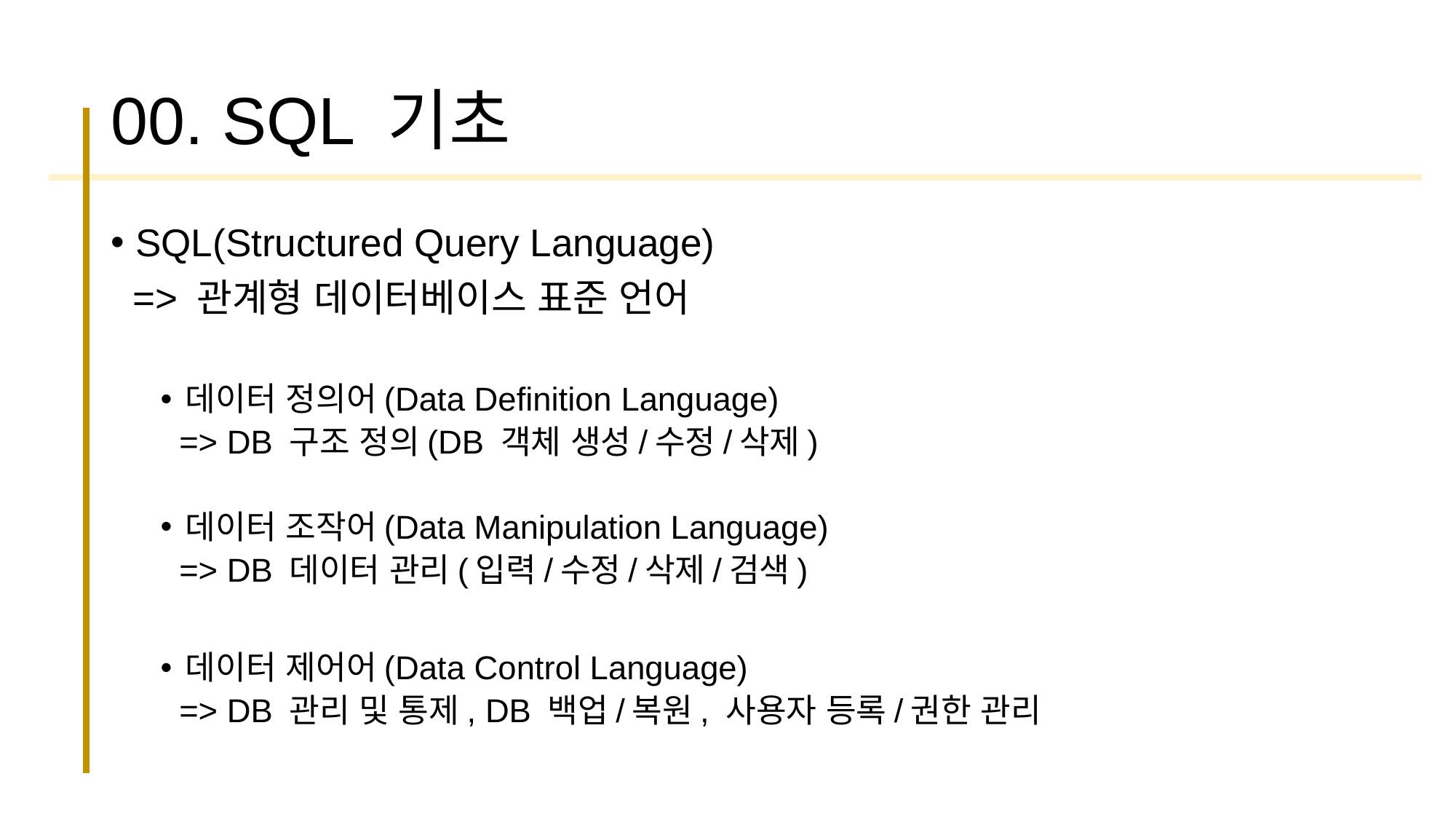

# 00. SQL 기초
SQL(Structured Query Language)
  => 관계형 데이터베이스 표준 언어

데이터 정의어(Data Definition Language)
  => DB 구조 정의(DB 객체 생성/수정/삭제)

데이터 조작어(Data Manipulation Language)
  => DB 데이터 관리(입력/수정/삭제/검색)

데이터 제어어(Data Control Language)
  => DB 관리 및 통제, DB 백업/복원, 사용자 등록/권한 관리